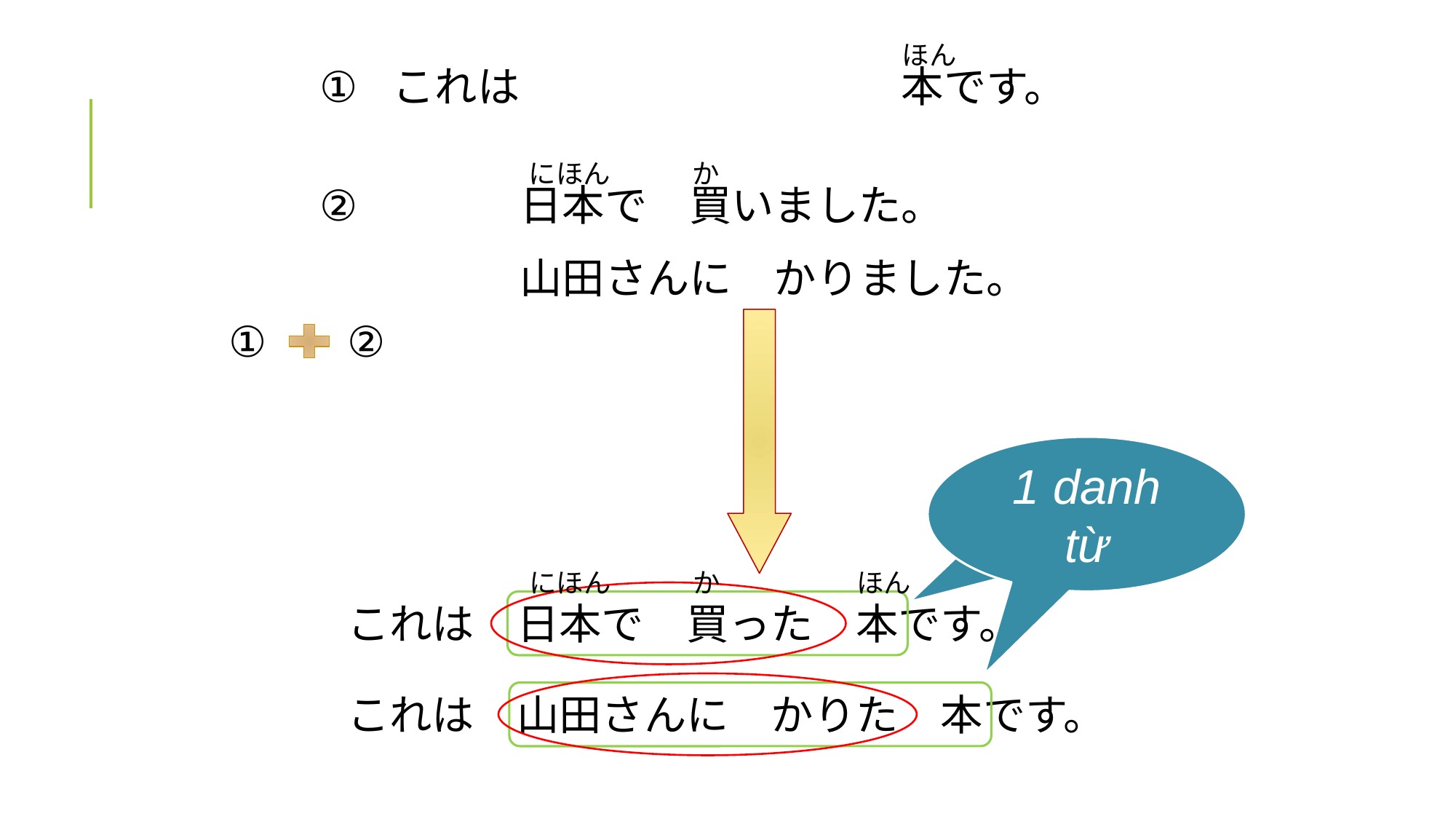

ほん
①
これは　　　　　　　　　本です。
にほん　　　か
②
　　　日本で　買いました。
　　　山田さんに　かりました。

①
②

1 danh từ
にほん　　　か　　　　　ほん

これは　日本で　買った　本です。

これは　山田さんに　かりた　本です。